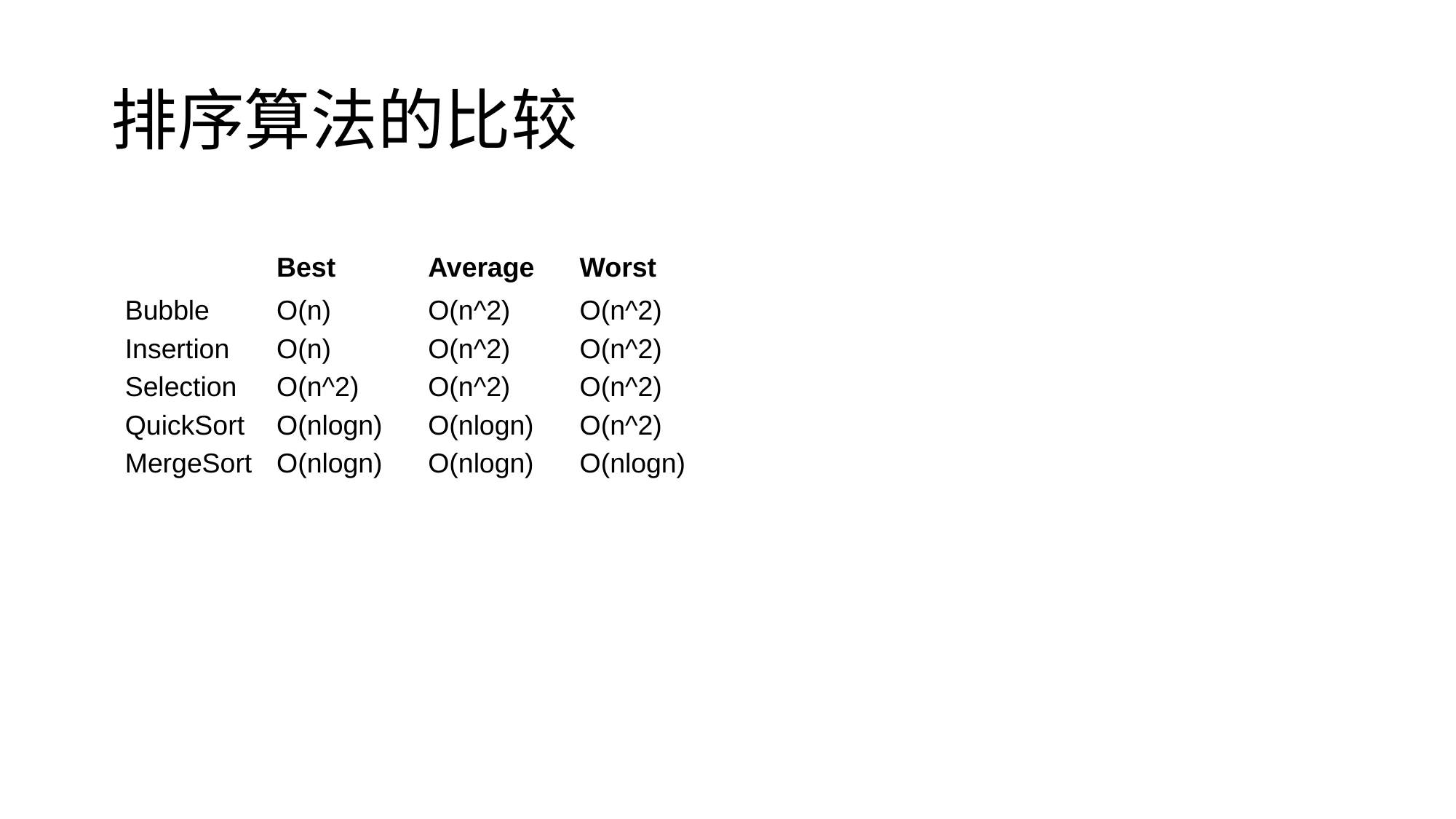

# 排序算法的比较
|  | Best | Average | Worst |
| --- | --- | --- | --- |
| Bubble | O(n) | O(n^2) | O(n^2) |
| Insertion | O(n) | O(n^2) | O(n^2) |
| Selection | O(n^2) | O(n^2) | O(n^2) |
| QuickSort | O(nlogn) | O(nlogn) | O(n^2) |
| MergeSort | O(nlogn) | O(nlogn) | O(nlogn) |